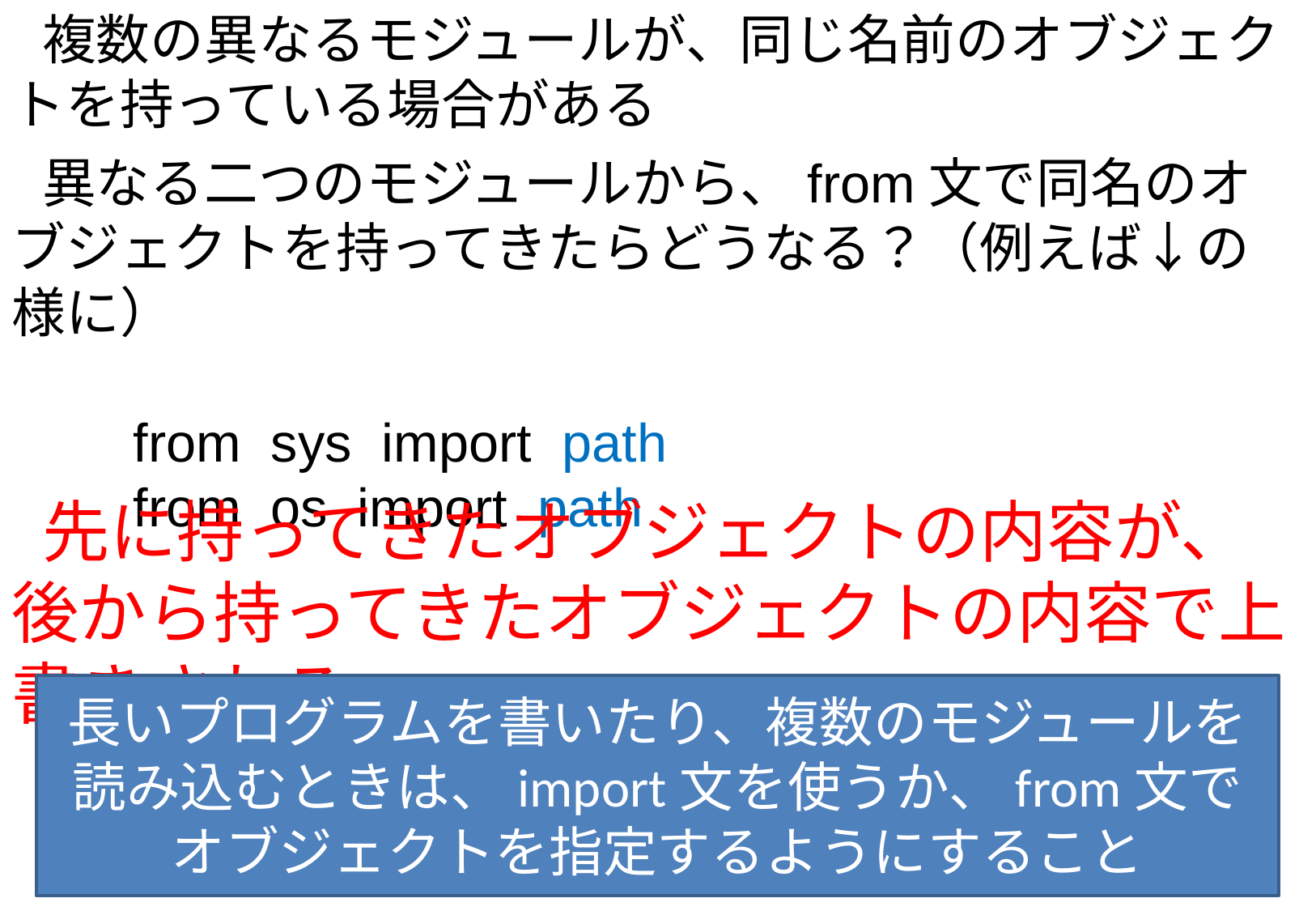

複数の異なるモジュールが、同じ名前のオブジェクトを持っている場合がある
　異なる二つのモジュールから、from文で同名のオブジェクトを持ってきたらどうなる？（例えば↓の様に）

	from  sys  import  path
	from  os  import  path
　先に持ってきたオブジェクトの内容が、後から持ってきたオブジェクトの内容で上書きされる
長いプログラムを書いたり、複数のモジュールを読み込むときは、import文を使うか、from文でオブジェクトを指定するようにすること